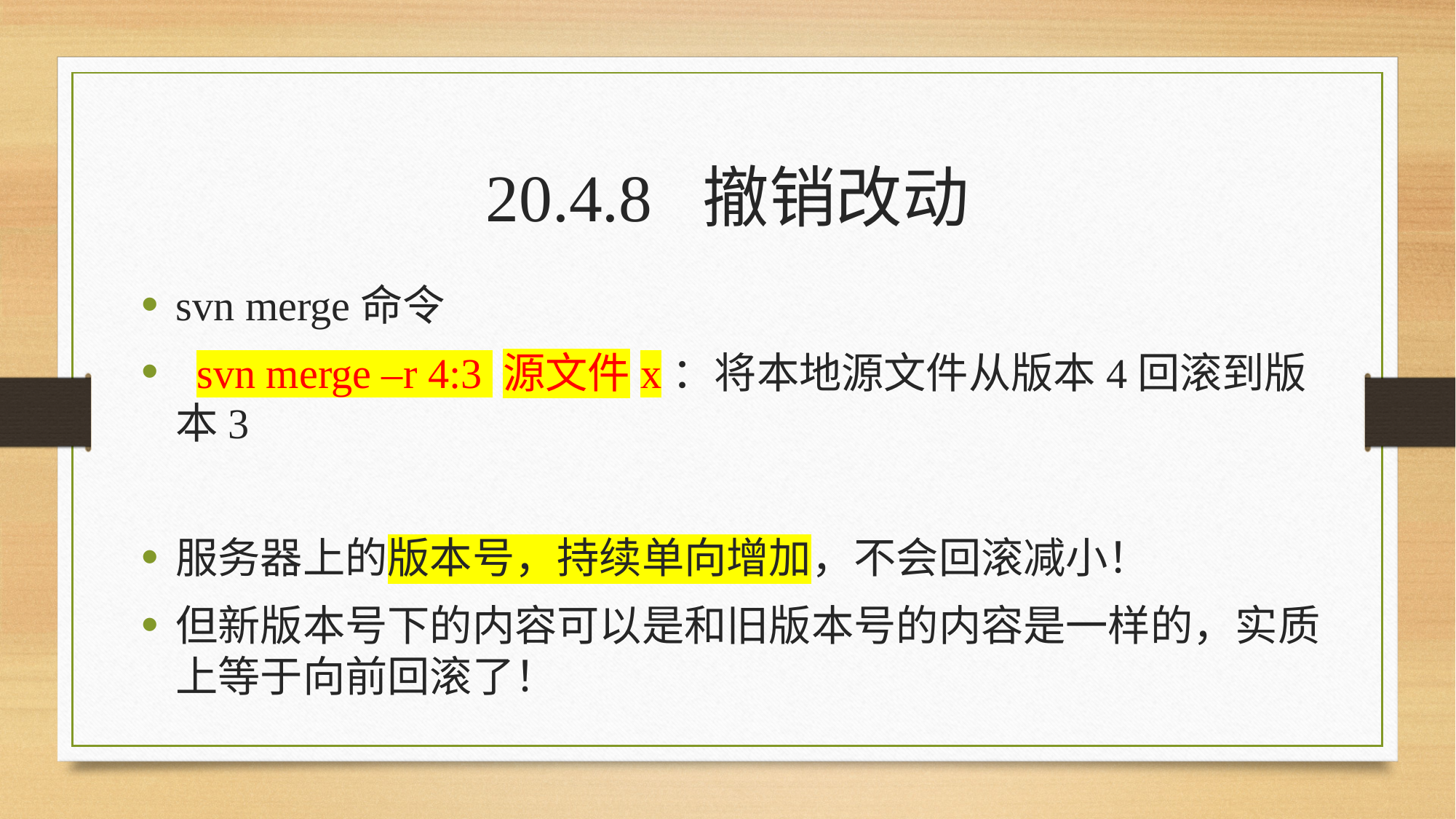

20.4.8  撤销改动
svn merge命令
  svn merge –r 4:3 源文件x：将本地源文件从版本4回滚到版本3

服务器上的版本号，持续单向增加，不会回滚减小！
但新版本号下的内容可以是和旧版本号的内容是一样的，实质上等于向前回滚了！